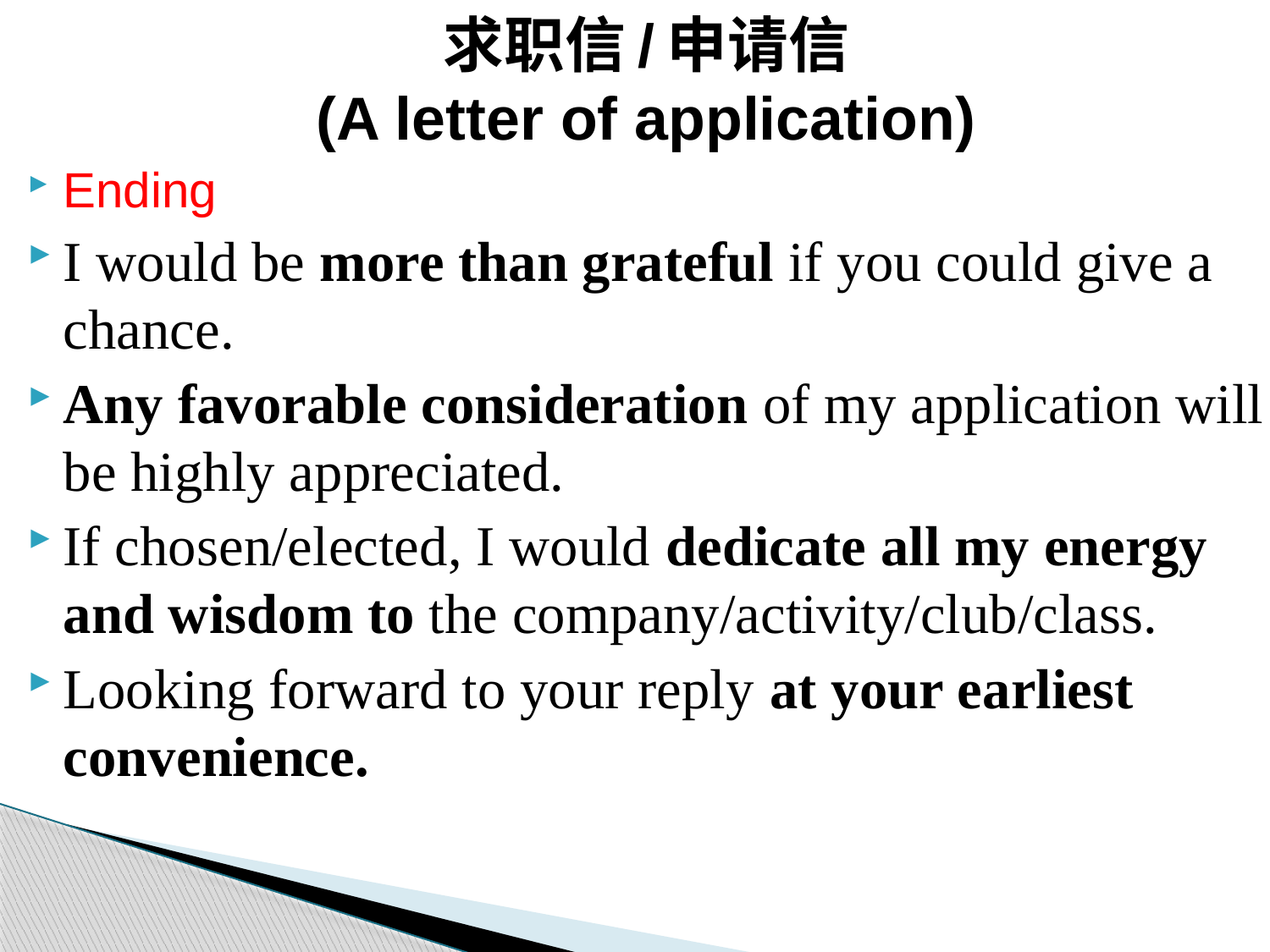

# 求职信/申请信 (A letter of application)

Ending
I would be more than grateful if you could give a chance.
Any favorable consideration of my application will be highly appreciated.
If chosen/elected, I would dedicate all my energy and wisdom to the company/activity/club/class.
Looking forward to your reply at your earliest convenience.